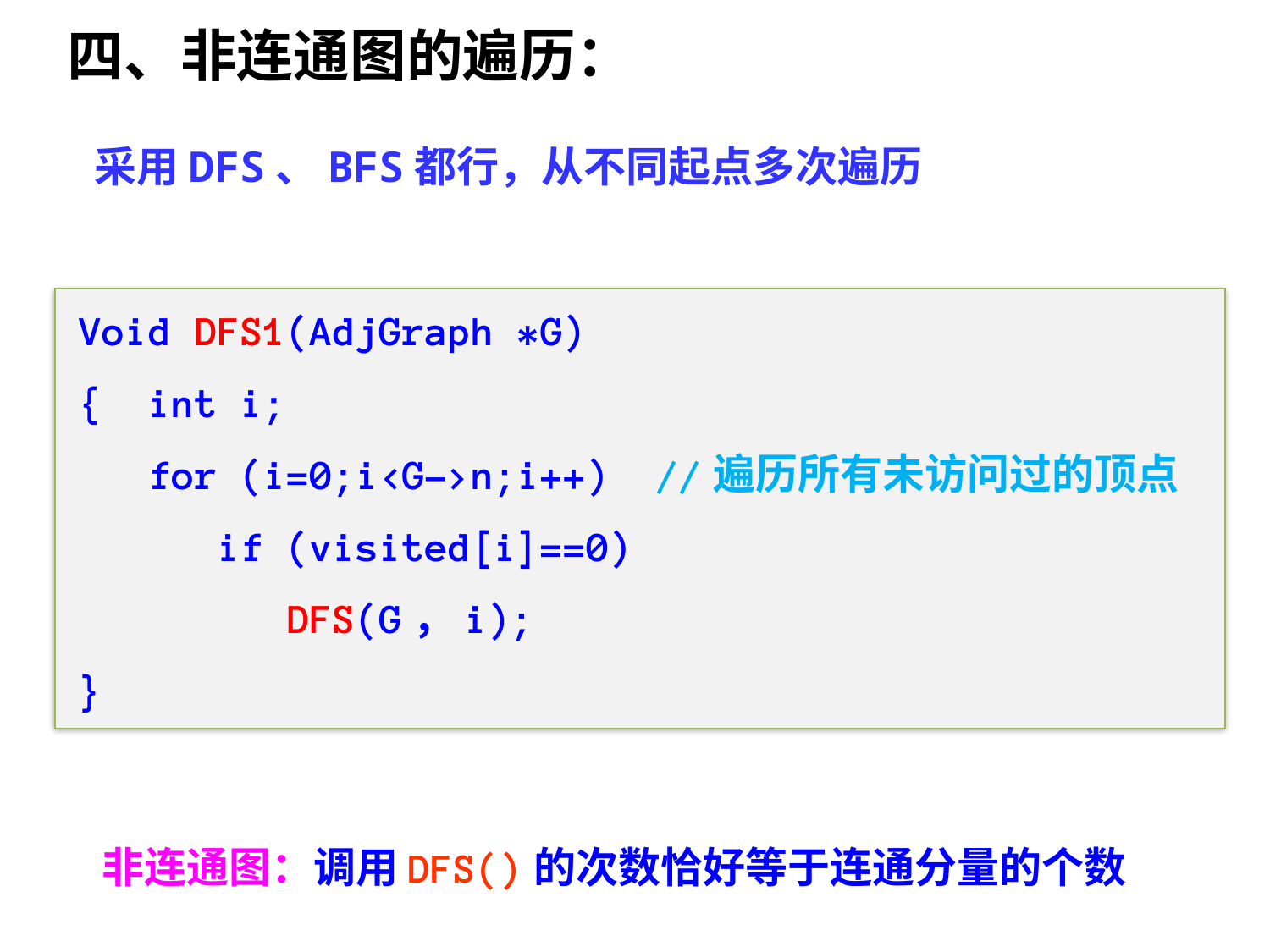

四、非连通图的遍历：
采用DFS、BFS都行，从不同起点多次遍历
Void DFS1(AdjGraph *G)
{  int i;
   for (i=0;i<G->n;i++)  //遍历所有未访问过的顶点
      if (visited[i]==0)
         DFS(G，i);
}
非连通图：调用DFS()的次数恰好等于连通分量的个数